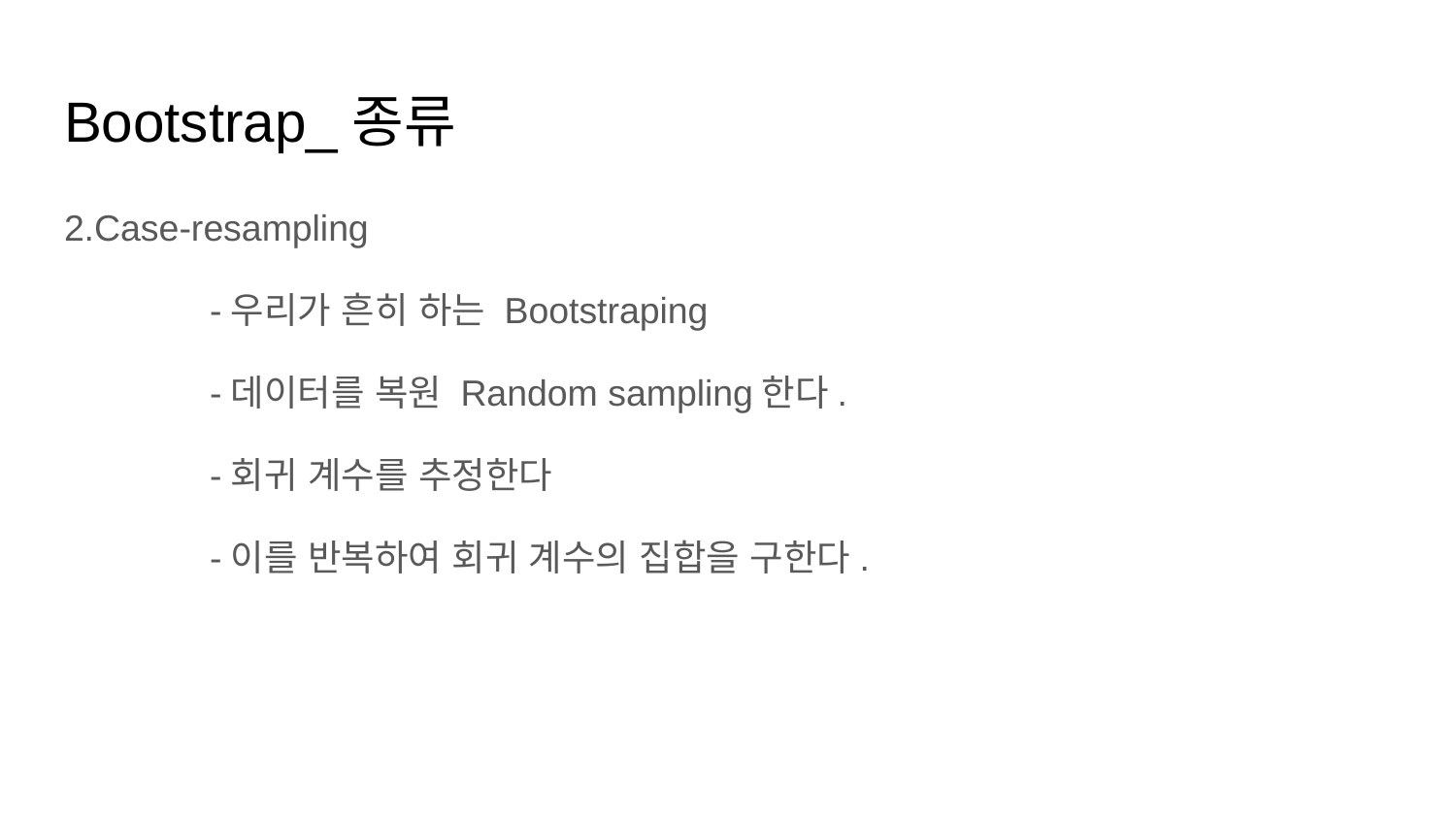

# Bootstrap_종류
2.Case-resampling
	-우리가 흔히 하는 Bootstraping
	-데이터를 복원 Random sampling한다.
	-회귀 계수를 추정한다
	-이를 반복하여 회귀 계수의 집합을 구한다.